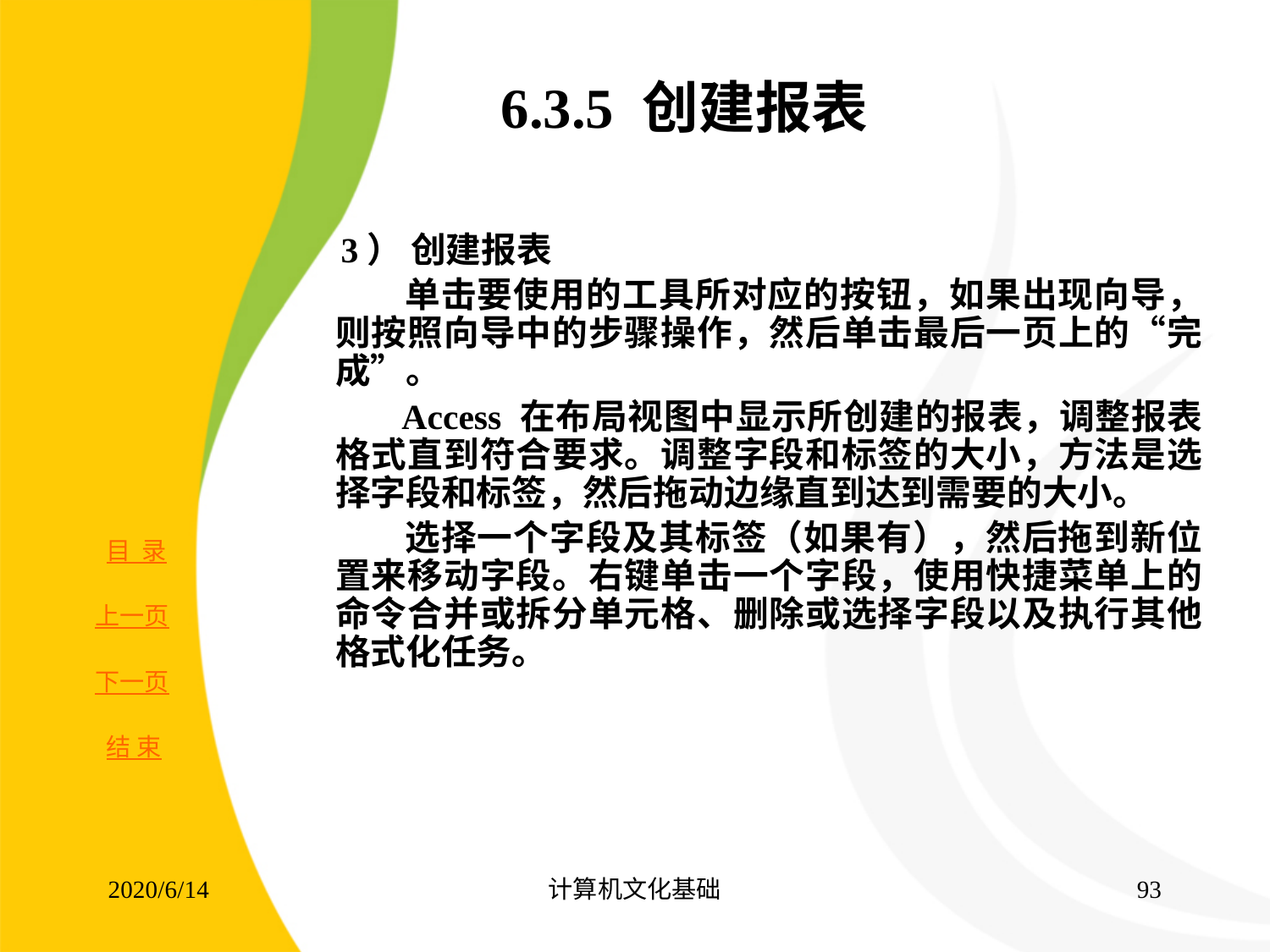

# 6.3.5 创建报表
      3） 创建报表
            单击要使用的工具所对应的按钮，如果出现向导，则按照向导中的步骤操作，然后单击最后一页上的“完成”。
            Access 在布局视图中显示所创建的报表，调整报表格式直到符合要求。调整字段和标签的大小，方法是选择字段和标签，然后拖动边缘直到达到需要的大小。
            选择一个字段及其标签（如果有），然后拖到新位置来移动字段。右键单击一个字段，使用快捷菜单上的命令合并或拆分单元格、删除或选择字段以及执行其他格式化任务。
2020/6/14
计算机文化基础
93